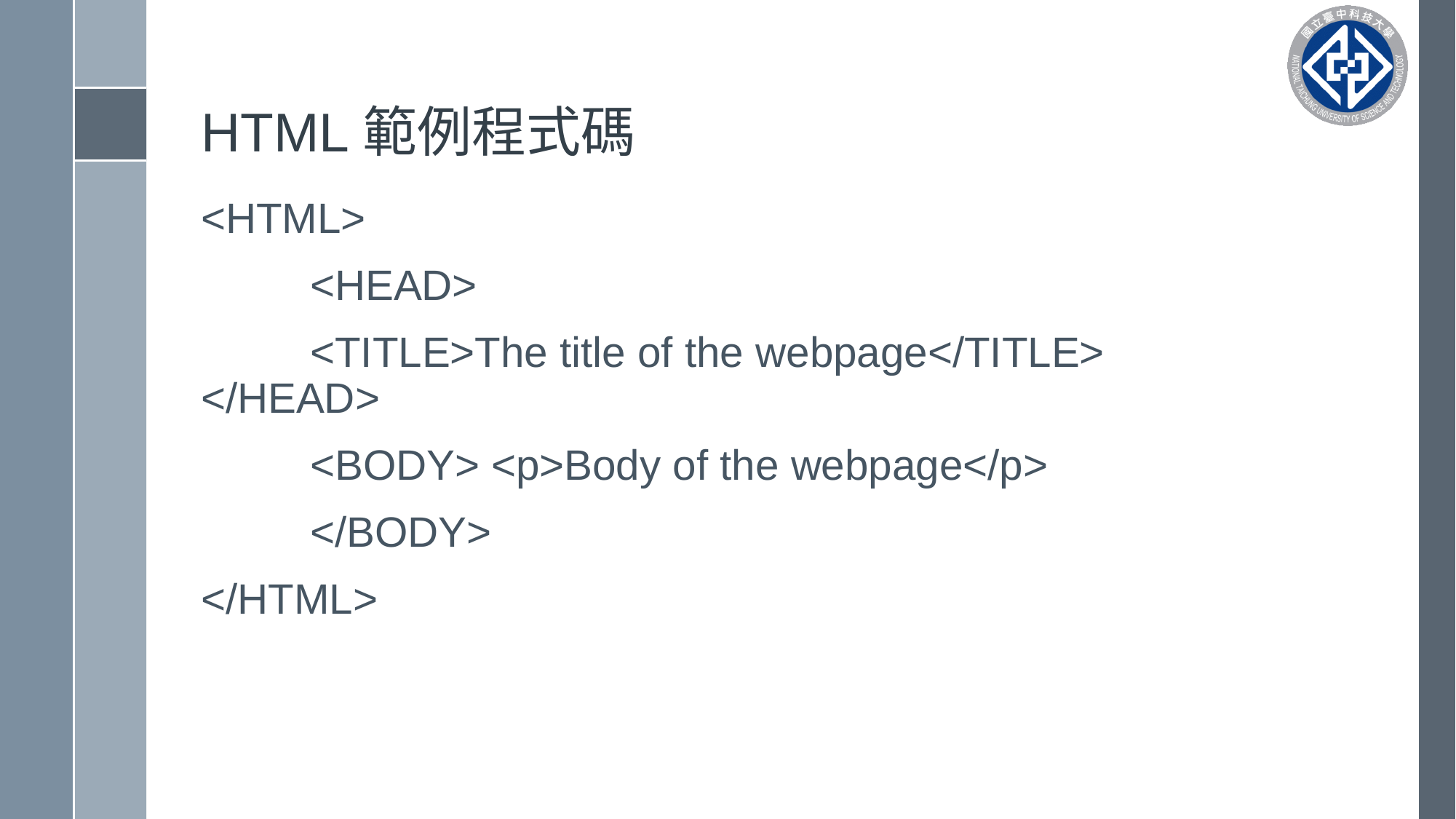

# HTML範例程式碼
<HTML>
	<HEAD>
	<TITLE>The title of the webpage</TITLE> 	</HEAD>
	<BODY> <p>Body of the webpage</p>
	</BODY>
</HTML>